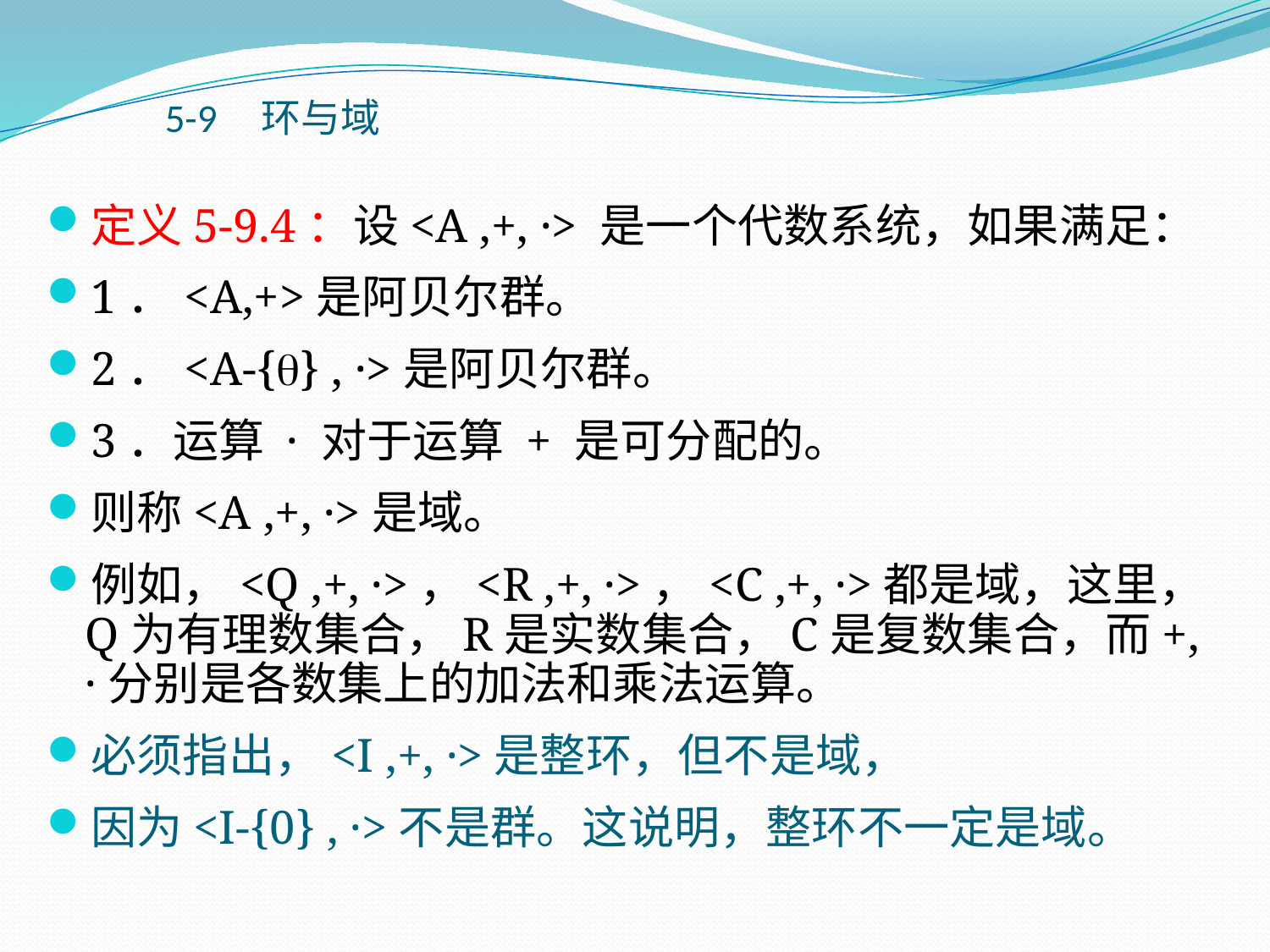

# 5-9　环与域
定义5-9.4：设<A ,+, ·> 是一个代数系统，如果满足：
1．<A,+>是阿贝尔群。
2．<A-{θ} , ·>是阿贝尔群。
3．运算 · 对于运算 + 是可分配的。
则称<A ,+, ·>是域。
例如，<Q ,+, ·>，<R ,+, ·>，<C ,+, ·>都是域，这里，Q为有理数集合，R是实数集合，C是复数集合，而+, ·分别是各数集上的加法和乘法运算。
必须指出，<I ,+, ·>是整环，但不是域，
因为<I-{0} , ·>不是群。这说明，整环不一定是域。